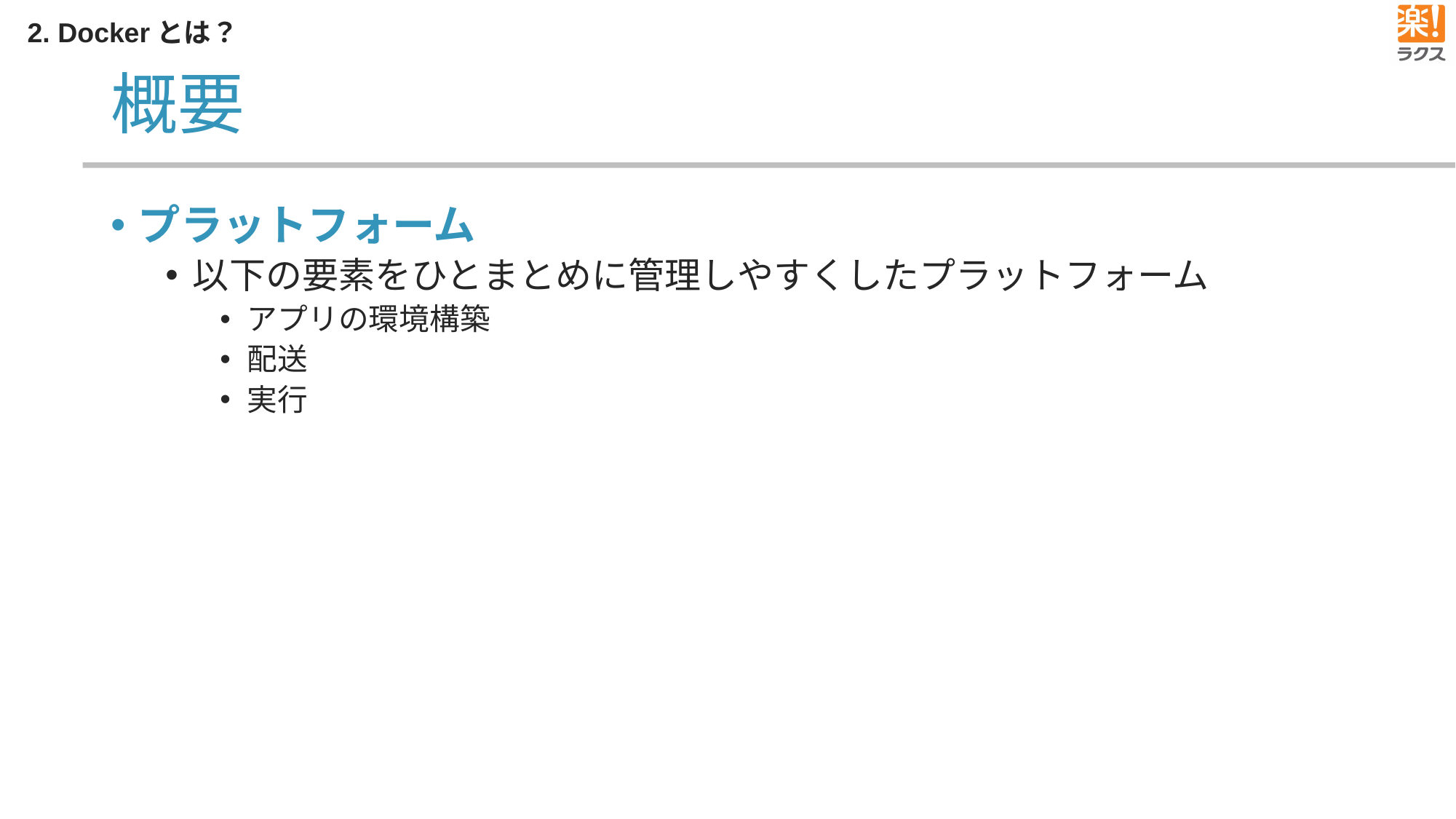

2. Dockerとは？
# 概要
プラットフォーム
以下の要素をひとまとめに管理しやすくしたプラットフォーム
アプリの環境構築
配送
実行